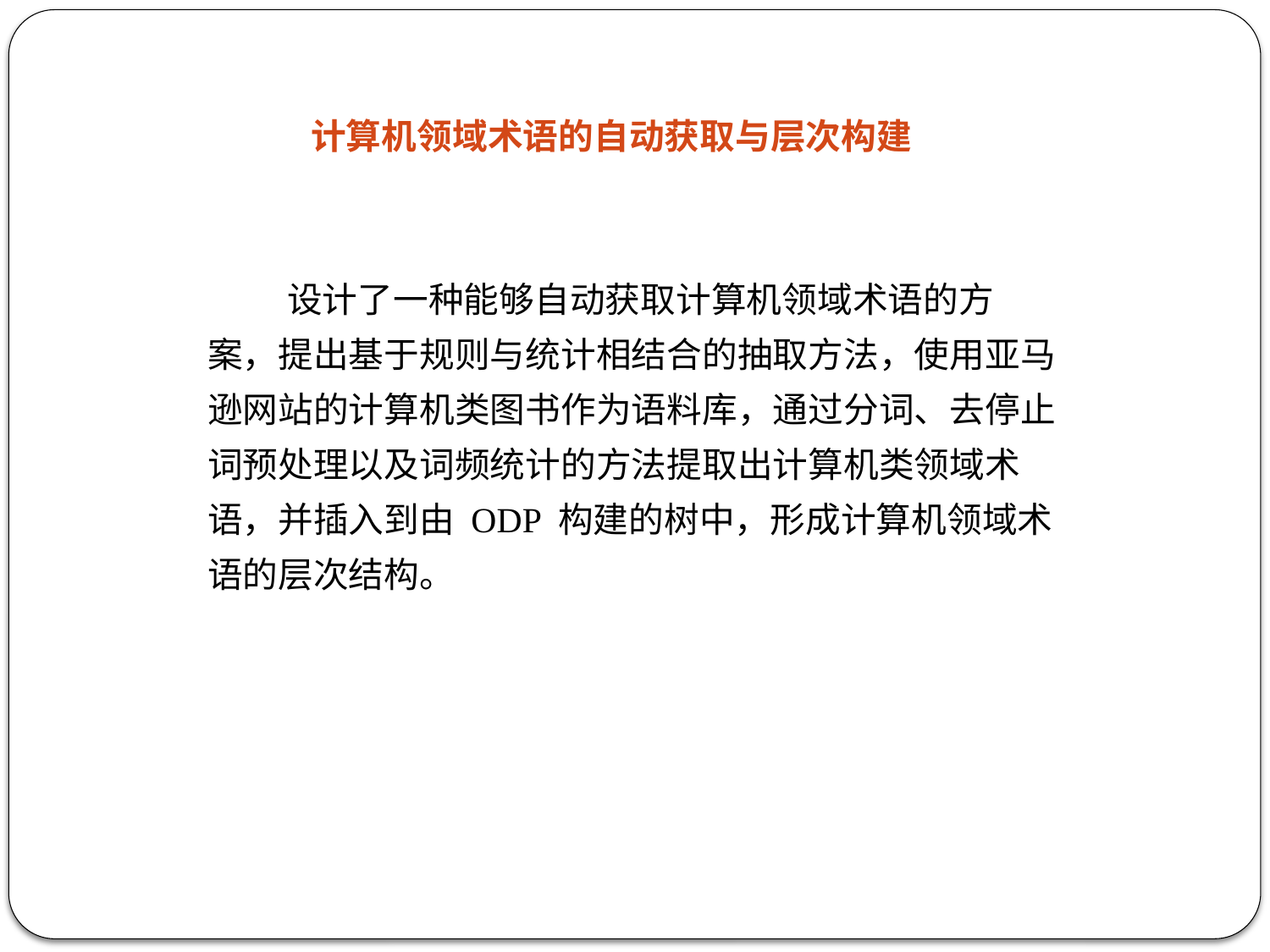

计算机领域术语的自动获取与层次构建
 设计了一种能够自动获取计算机领域术语的方案，提出基于规则与统计相结合的抽取方法，使用亚马逊网站的计算机类图书作为语料库，通过分词、去停止词预处理以及词频统计的方法提取出计算机类领域术语，并插入到由 ODP 构建的树中，形成计算机领域术语的层次结构。